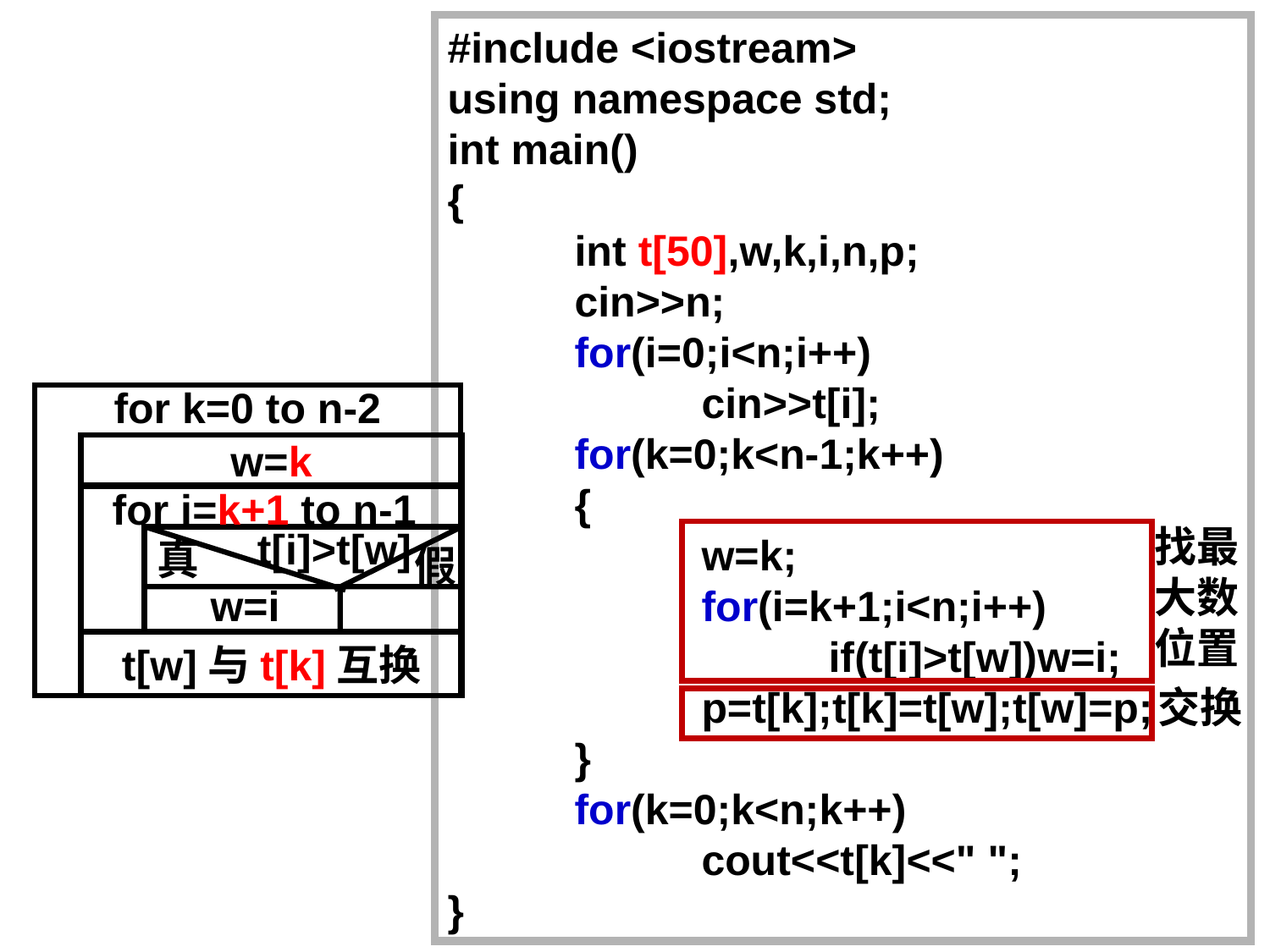

#include <iostream>
using namespace std;
int main()
{
	int t[50],w,k,i,n,p;
	cin>>n;
	for(i=0;i<n;i++)
		cin>>t[i];
	for(k=0;k<n-1;k++)
	{
		w=k;
		for(i=k+1;i<n;i++)
			if(t[i]>t[w])w=i;
		p=t[k];t[k]=t[w];t[w]=p;
	}
	for(k=0;k<n;k++)
		cout<<t[k]<<" ";
}
for k=0 to n-2

w=k
for i=k+1 to n-1

找最大数位置
t[i]>t[w]

真

假
w=i

t[w]与t[k]互换
交换